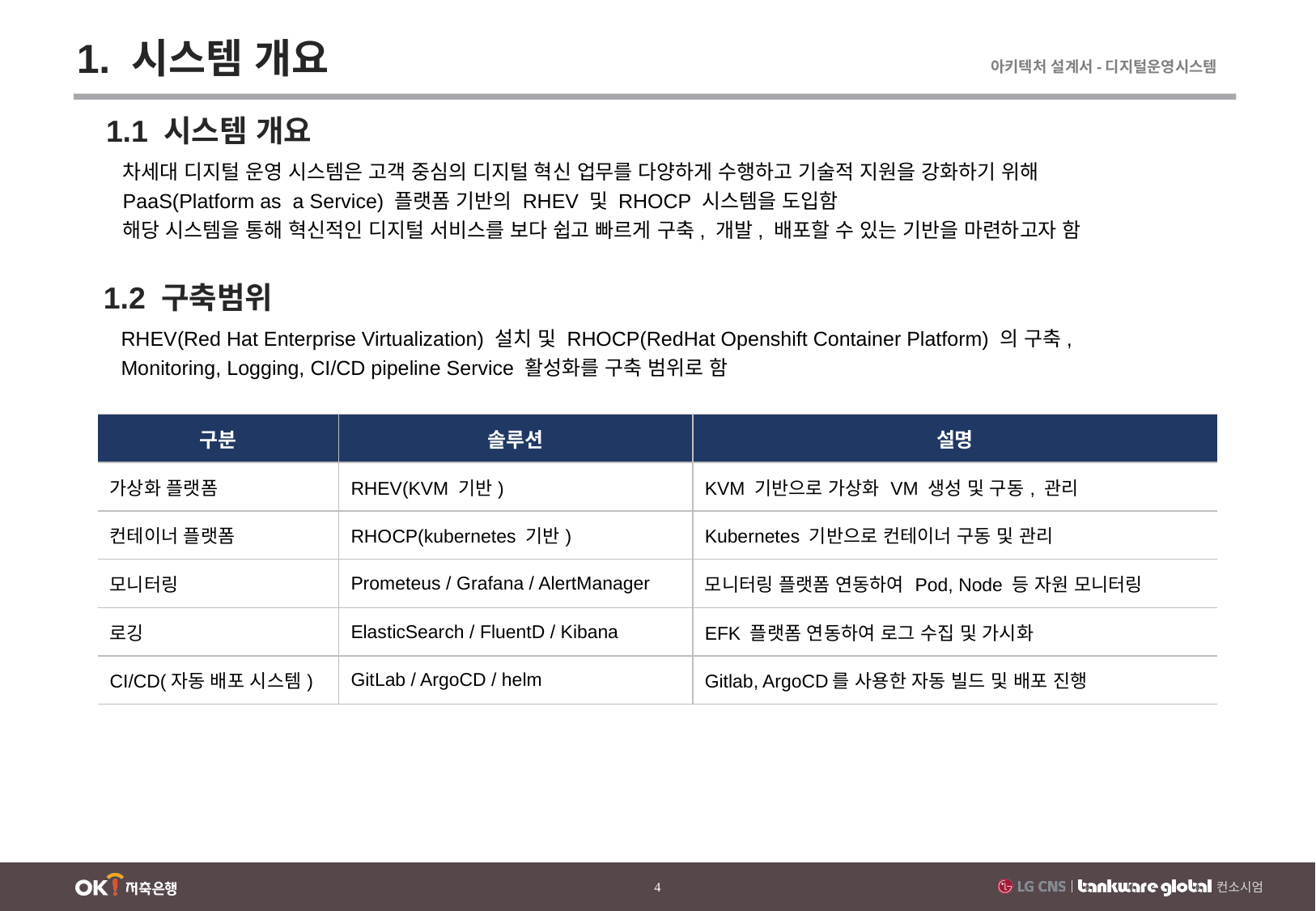

1. 시스템 개요
1.1 시스템 개요
차세대 디지털 운영 시스템은 고객 중심의 디지털 혁신 업무를 다양하게 수행하고 기술적 지원을 강화하기 위해
PaaS(Platform as  a Service) 플랫폼 기반의 RHEV 및 RHOCP 시스템을 도입함
해당 시스템을 통해 혁신적인 디지털 서비스를 보다 쉽고 빠르게 구축, 개발, 배포할 수 있는 기반을 마련하고자 함
1.2 구축범위
RHEV(Red Hat Enterprise Virtualization) 설치 및 RHOCP(RedHat Openshift Container Platform) 의 구축,
Monitoring, Logging, CI/CD pipeline Service 활성화를 구축 범위로 함
| 구분 | 솔루션 | 설명 |
| --- | --- | --- |
| 가상화 플랫폼 | RHEV(KVM 기반) | KVM 기반으로 가상화 VM 생성 및 구동, 관리 |
| 컨테이너 플랫폼 | RHOCP(kubernetes 기반) | Kubernetes 기반으로 컨테이너 구동 및 관리 |
| 모니터링 | Prometeus / Grafana / AlertManager | 모니터링 플랫폼 연동하여 Pod, Node 등 자원 모니터링 |
| 로깅 | ElasticSearch / FluentD / Kibana | EFK 플랫폼 연동하여 로그 수집 및 가시화 |
| CI/CD(자동 배포 시스템) | GitLab / ArgoCD / helm | Gitlab, ArgoCD를 사용한 자동 빌드 및 배포 진행 |
4